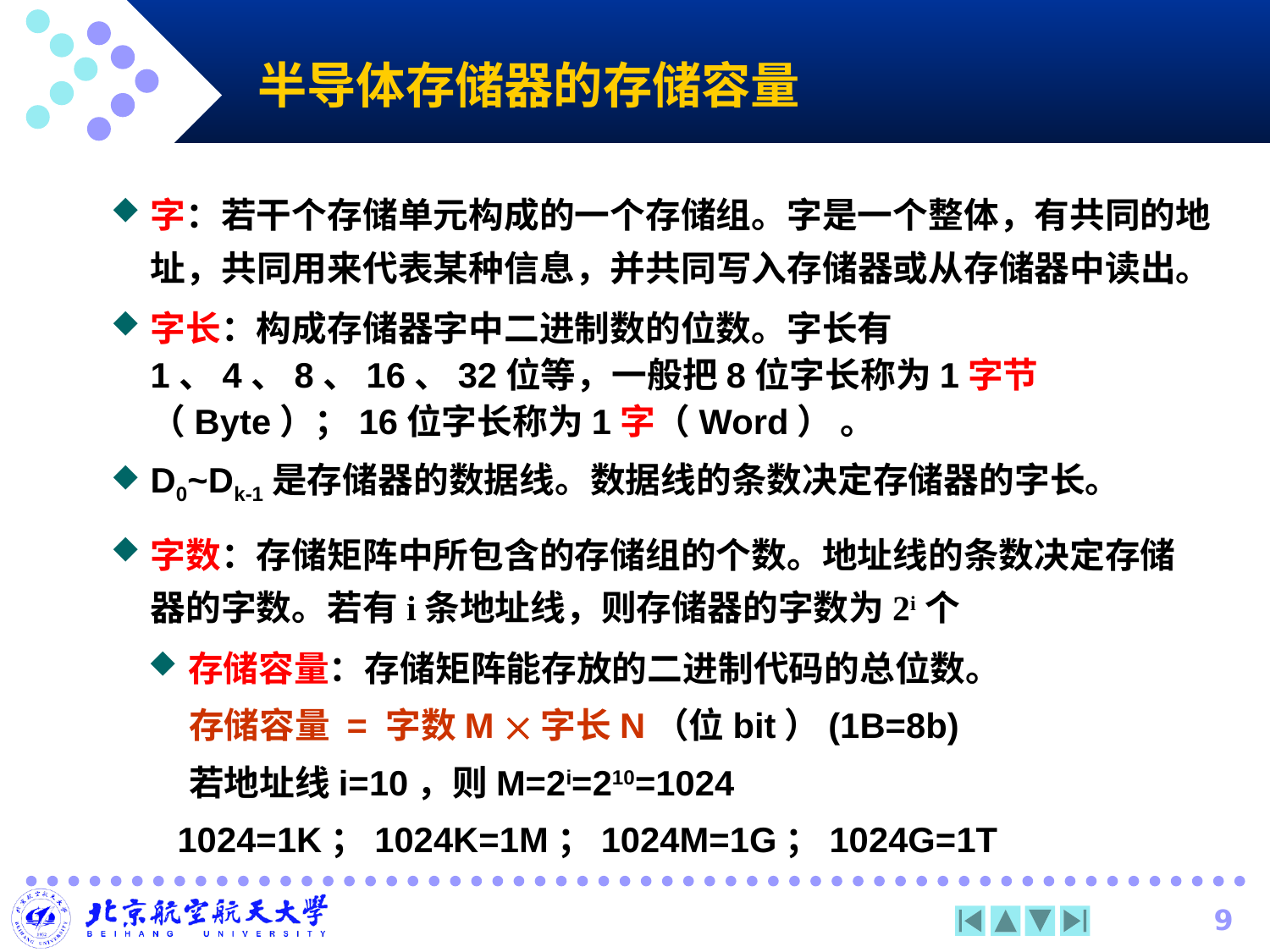

# 半导体存储器的存储容量
字：若干个存储单元构成的一个存储组。字是一个整体，有共同的地址，共同用来代表某种信息，并共同写入存储器或从存储器中读出。
字长：构成存储器字中二进制数的位数。字长有1、4、8、16、32位等，一般把8位字长称为1字节（Byte）；16位字长称为1字（Word） 。
D0~Dk-1是存储器的数据线。数据线的条数决定存储器的字长。
字数：存储矩阵中所包含的存储组的个数。地址线的条数决定存储器的字数。若有i条地址线，则存储器的字数为2i个
存储容量：存储矩阵能存放的二进制代码的总位数。
    存储容量 = 字数M ×字长N（位bit）(1B=8b)
    若地址线i=10，则M=2i=210=1024
   1024=1K；1024K=1M；1024M=1G；1024G=1T
9